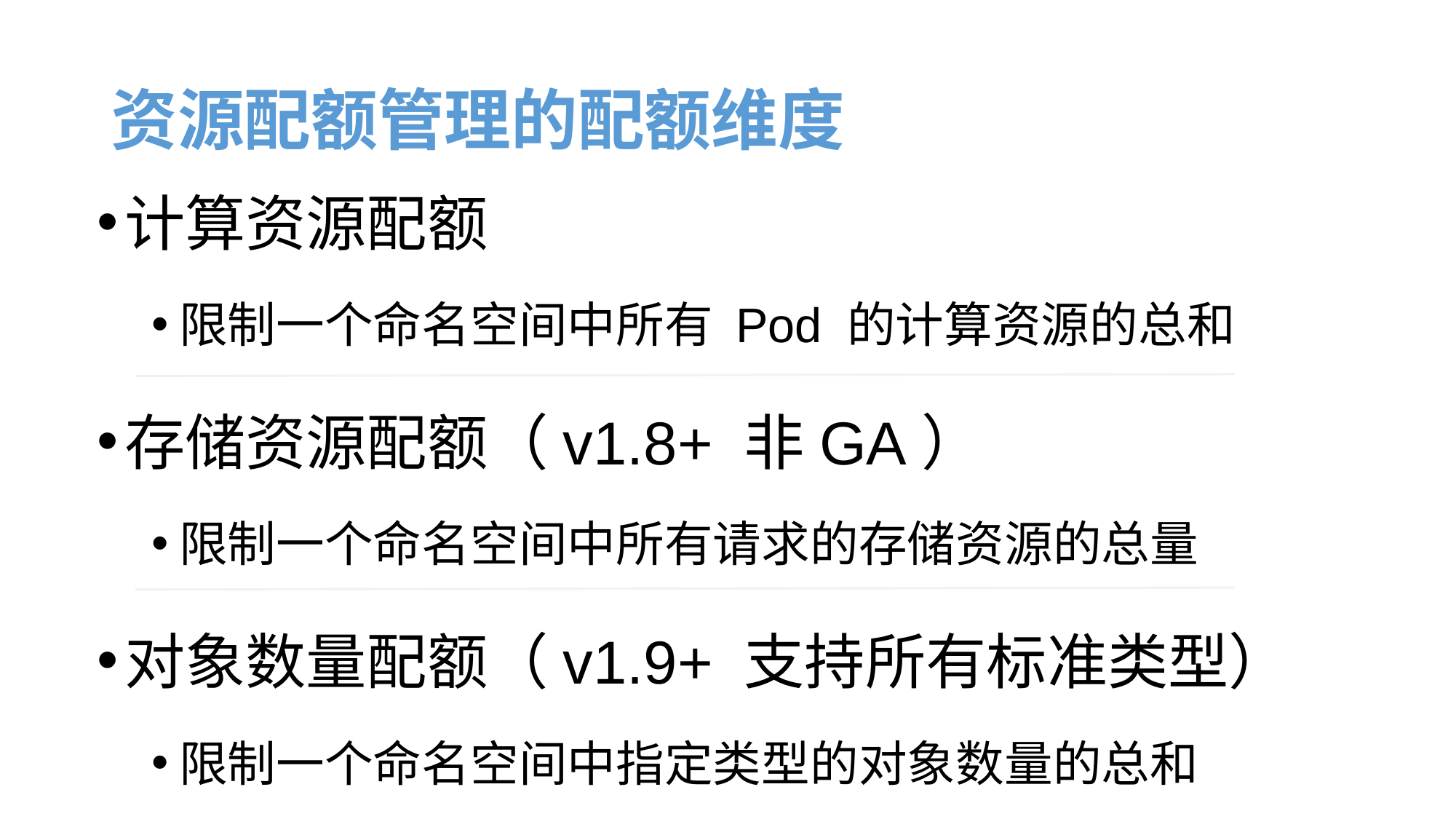

# 资源配额管理的配额维度
计算资源配额
限制一个命名空间中所有 Pod 的计算资源的总和
存储资源配额（v1.8+ 非GA）
限制一个命名空间中所有请求的存储资源的总量
对象数量配额（v1.9+ 支持所有标准类型）
限制一个命名空间中指定类型的对象数量的总和